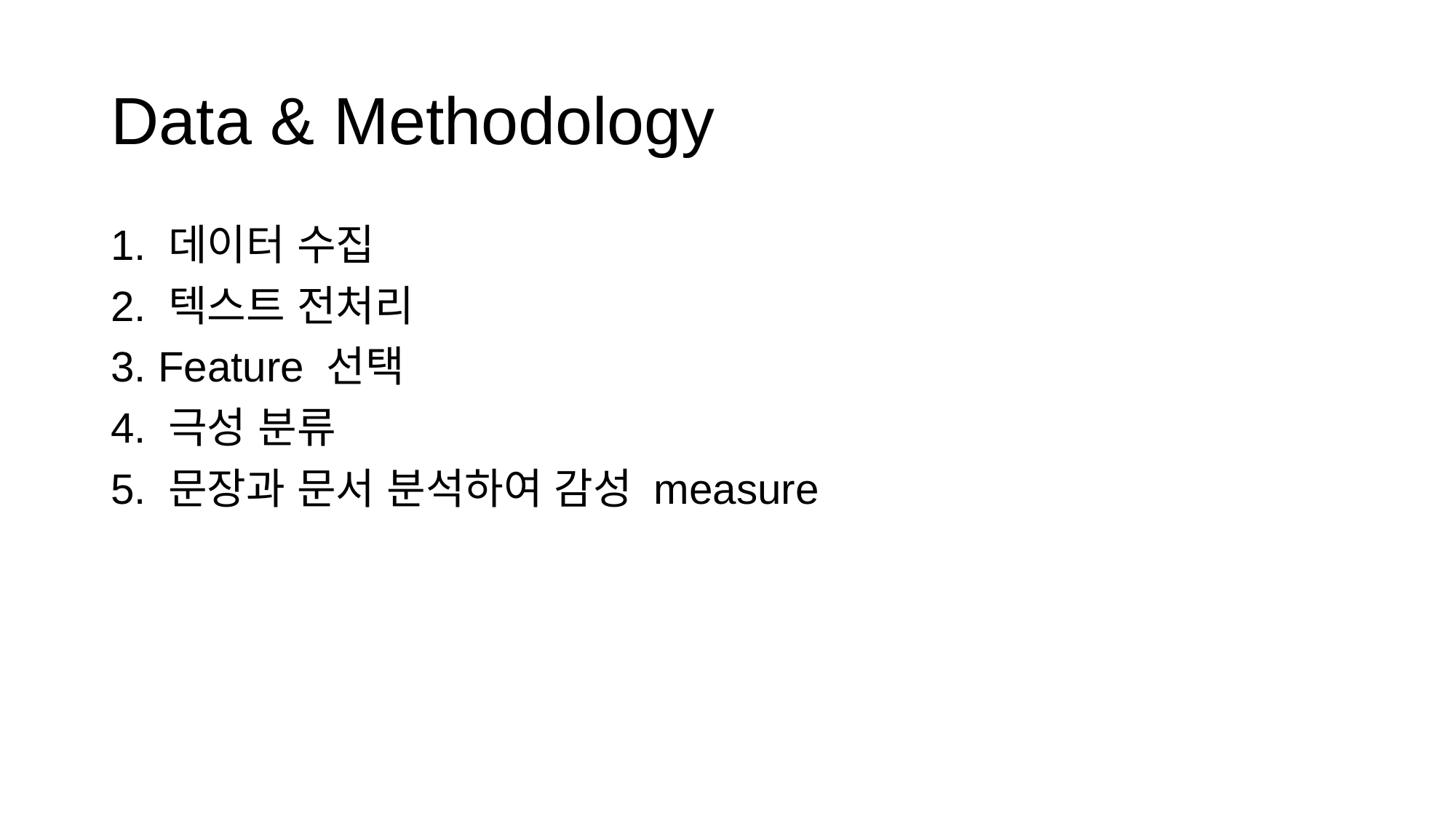

# Data & Methodology
1. 데이터 수집
2. 텍스트 전처리
3. Feature 선택
4. 극성 분류
5. 문장과 문서 분석하여 감성 measure